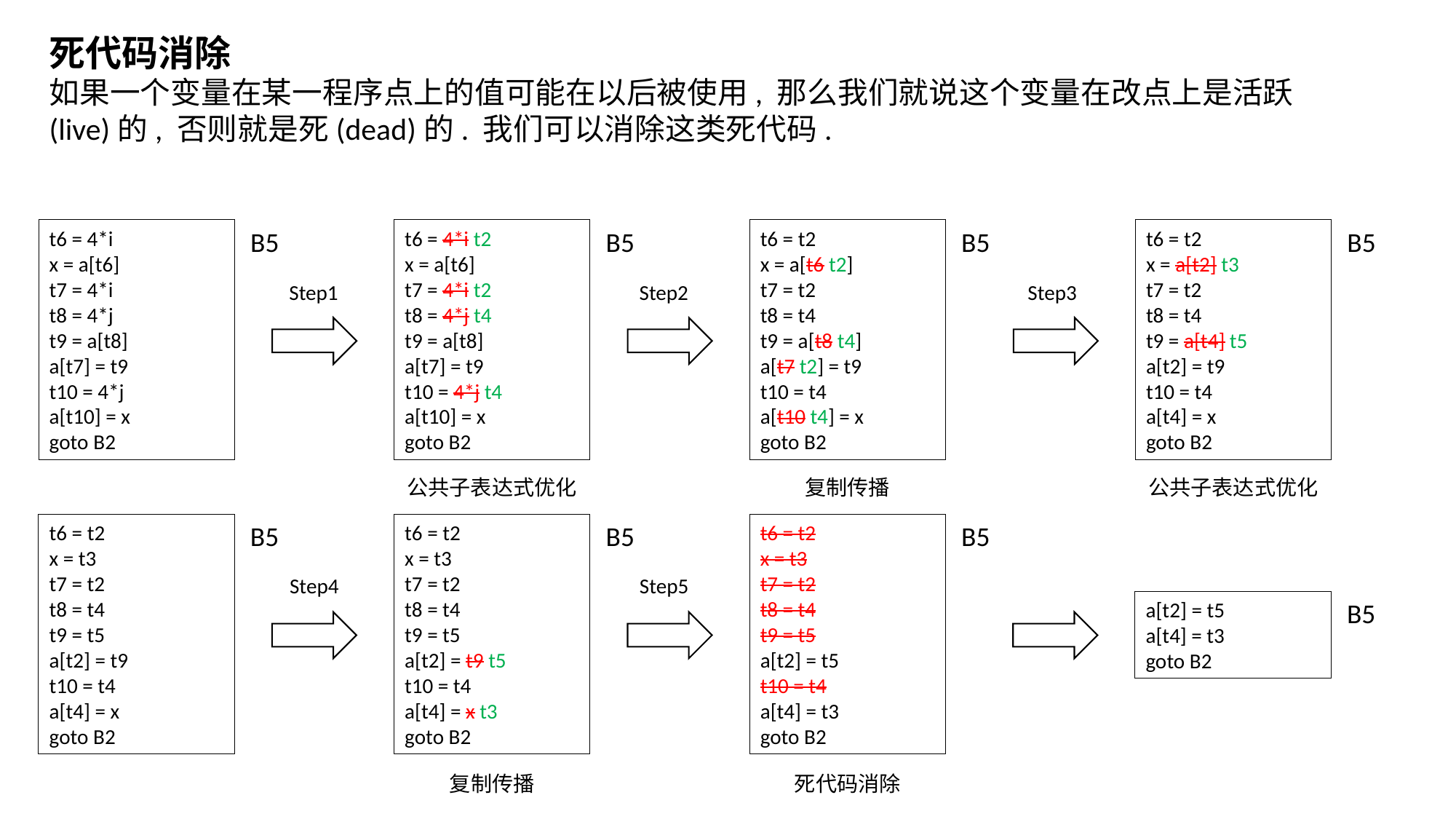

死代码消除
如果一个变量在某一程序点上的值可能在以后被使用, 那么我们就说这个变量在改点上是活跃(live)的, 否则就是死(dead)的. 我们可以消除这类死代码.
t6 = 4*i
x = a[t6]
t7 = 4*i
t8 = 4*j
t9 = a[t8]
a[t7] = t9
t10 = 4*j
a[t10] = x
goto B2
B5
t6 = 4*i t2
x = a[t6]
t7 = 4*i t2
t8 = 4*j t4
t9 = a[t8]
a[t7] = t9
t10 = 4*j t4
a[t10] = x
goto B2
B5
t6 = t2
x = a[t6 t2]
t7 = t2
t8 = t4
t9 = a[t8 t4]
a[t7 t2] = t9
t10 = t4
a[t10 t4] = x
goto B2
B5
t6 = t2
x = a[t2] t3
t7 = t2
t8 = t4
t9 = a[t4] t5
a[t2] = t9
t10 = t4
a[t4] = x
goto B2
B5
Step1
Step2
Step3

公共子表达式优化
复制传播
公共子表达式优化
t6 = t2
x = t3
t7 = t2
t8 = t4
t9 = t5
a[t2] = t9
t10 = t4
a[t4] = x
goto B2
B5
t6 = t2
x = t3
t7 = t2
t8 = t4
t9 = t5
a[t2] = t9 t5
t10 = t4
a[t4] = x t3
goto B2
B5
t6 = t2
x = t3
t7 = t2
t8 = t4
t9 = t5
a[t2] = t5
t10 = t4
a[t4] = t3
goto B2
B5
Step4
Step5
a[t2] = t5
a[t4] = t3
goto B2
B5

复制传播
死代码消除